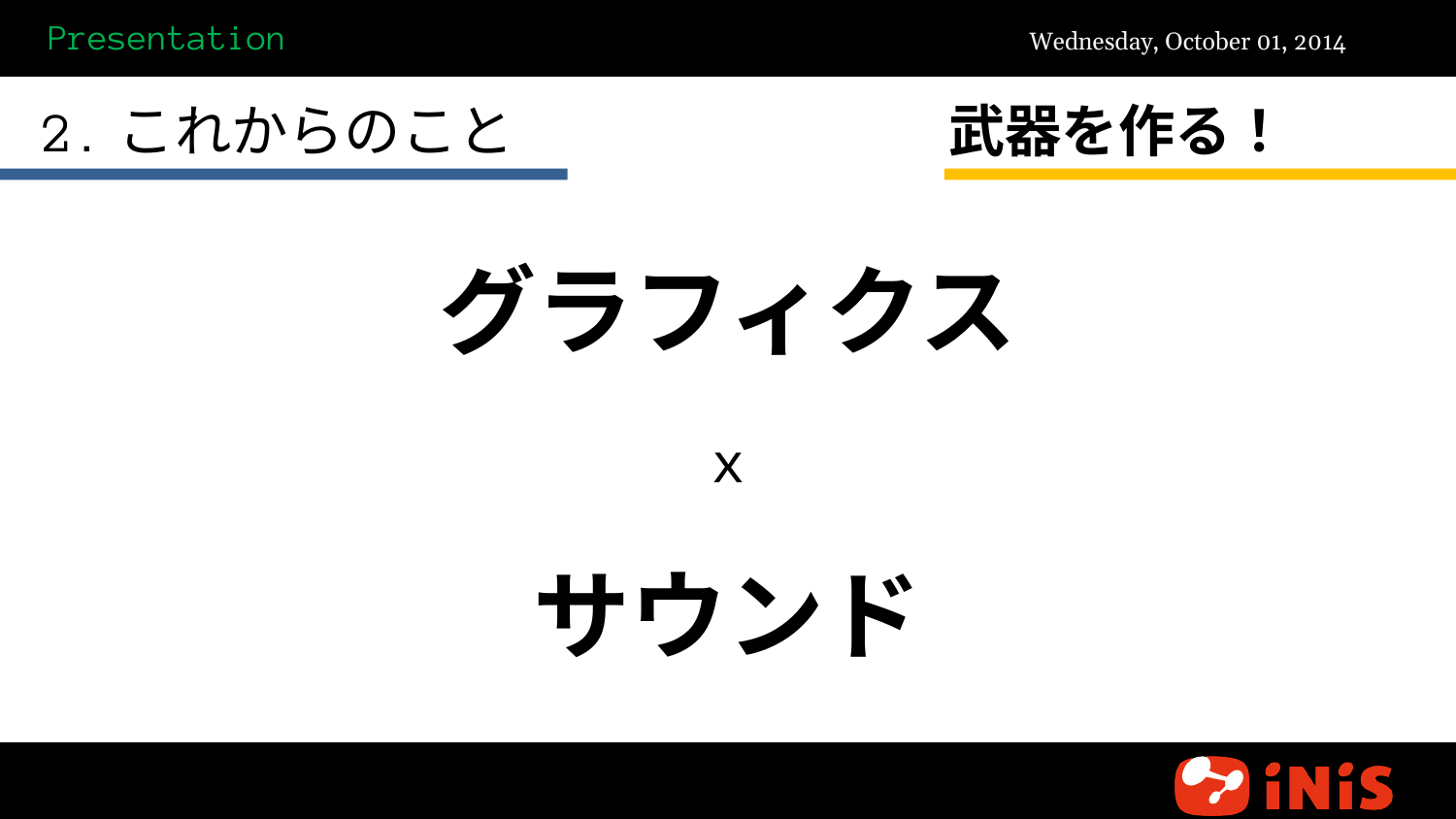

Wednesday, October 01, 2014
2.これからのこと

武器を作る！

グラフィクス
# ｘ
サウンド